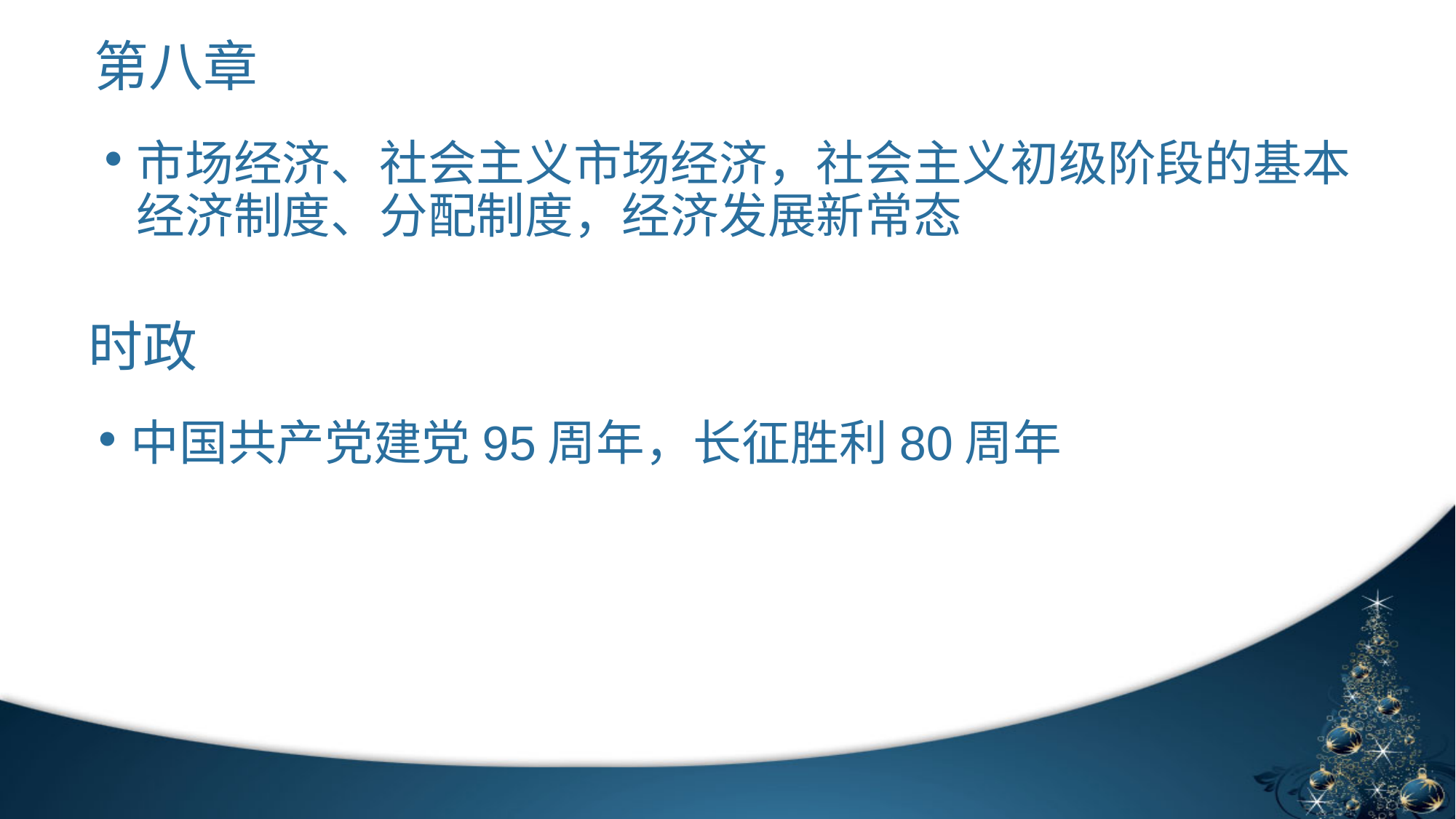

# 第八章
市场经济、社会主义市场经济，社会主义初级阶段的基本经济制度、分配制度，经济发展新常态
时政
中国共产党建党95周年，长征胜利80周年